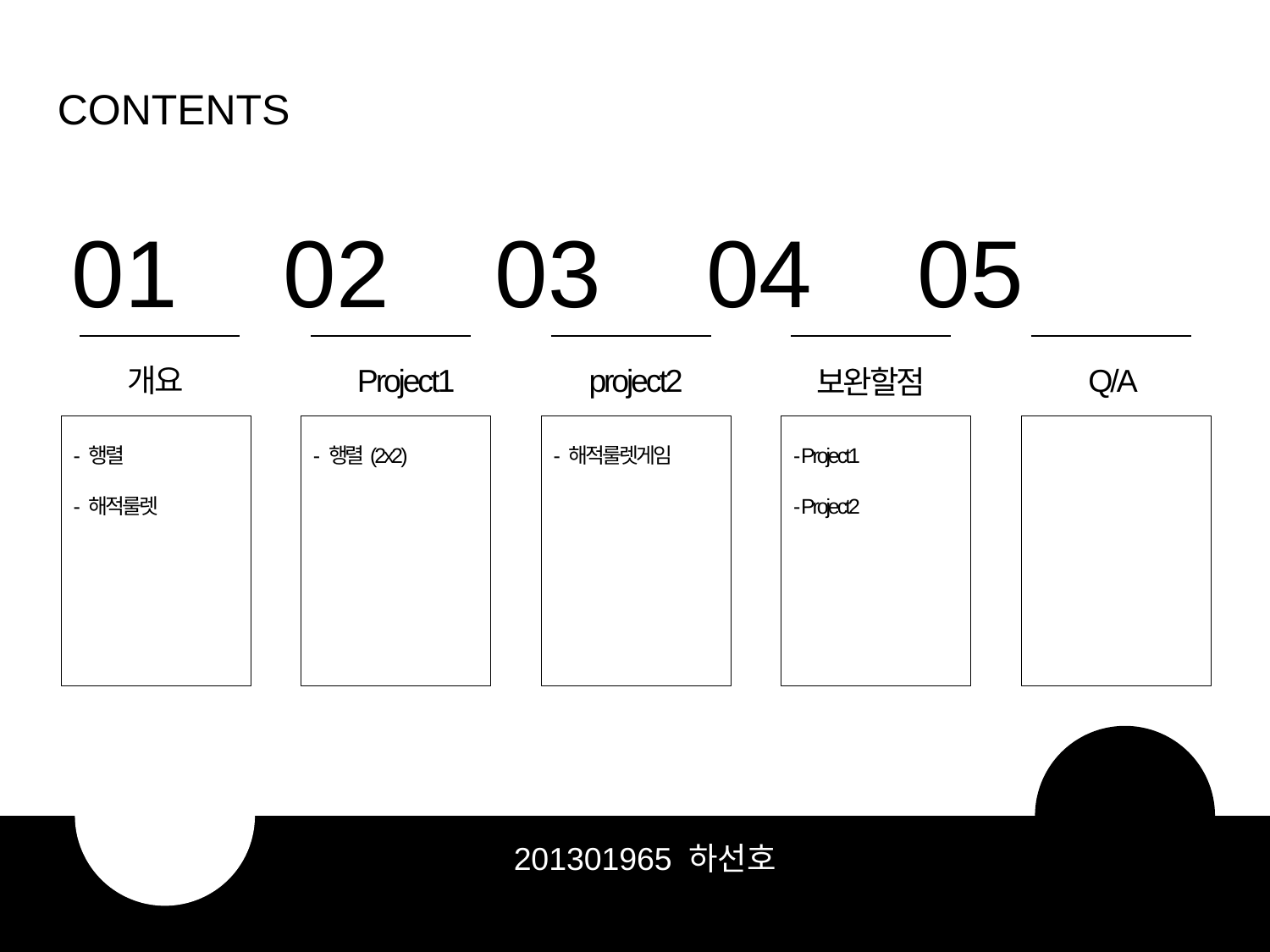

CONTENTS
01    02    03    04    05
개요
Project1
project2
 Q/A
보완할점

- 행렬

- 해적룰렛

- 행렬(2x2)

- 해적룰렛게임

- Project1

- Project2

201301965 하선호